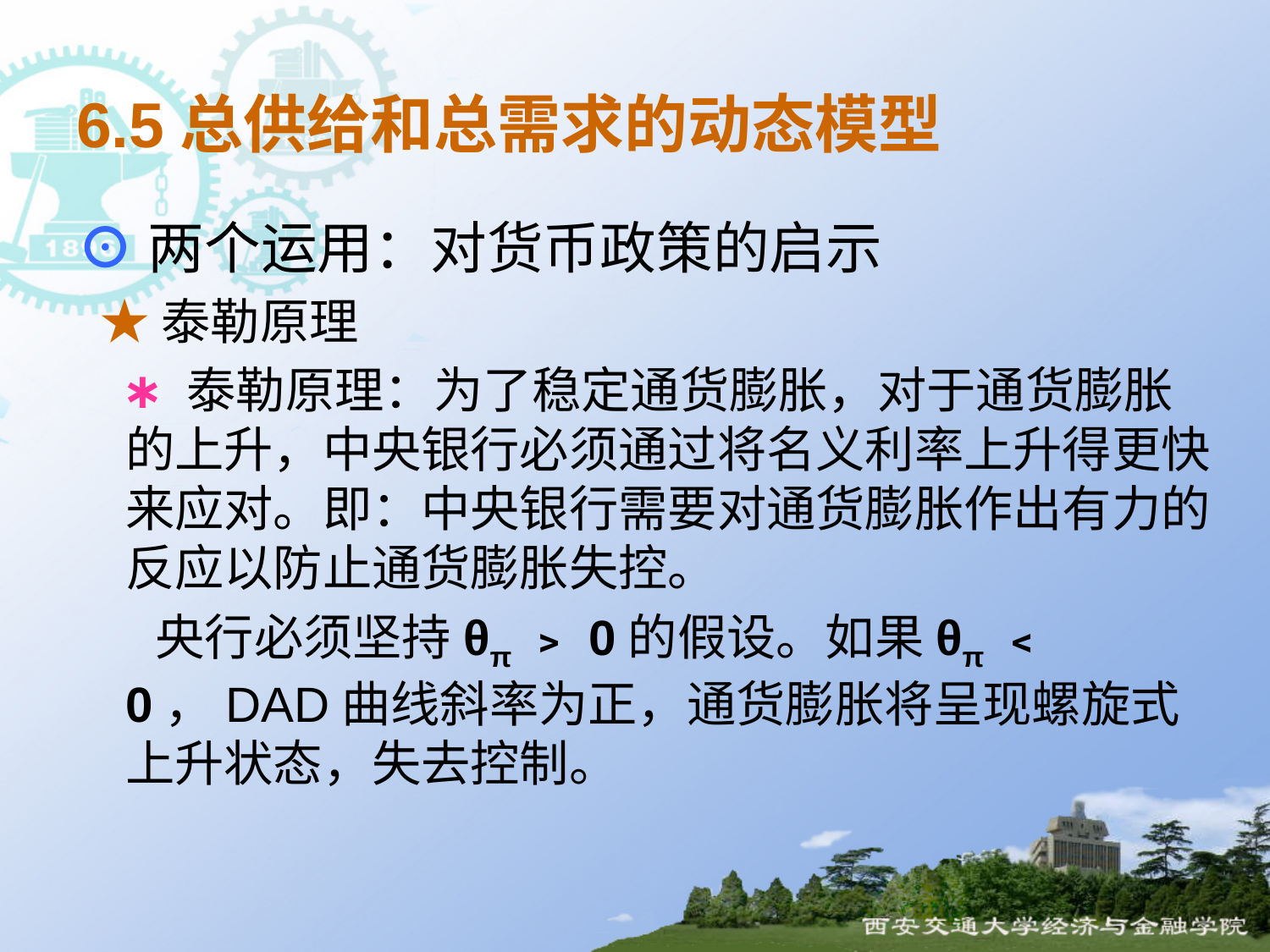

6.5总供给和总需求的动态模型
⊙两个运用：对货币政策的启示
  ★泰勒原理
    ∗ 泰勒原理：为了稳定通货膨胀，对于通货膨胀的上升，中央银行必须通过将名义利率上升得更快来应对。即：中央银行需要对通货膨胀作出有力的反应以防止通货膨胀失控。
      央行必须坚持θπ ﹥ 0的假设。如果θπ ﹤0，DAD曲线斜率为正，通货膨胀将呈现螺旋式上升状态，失去控制。